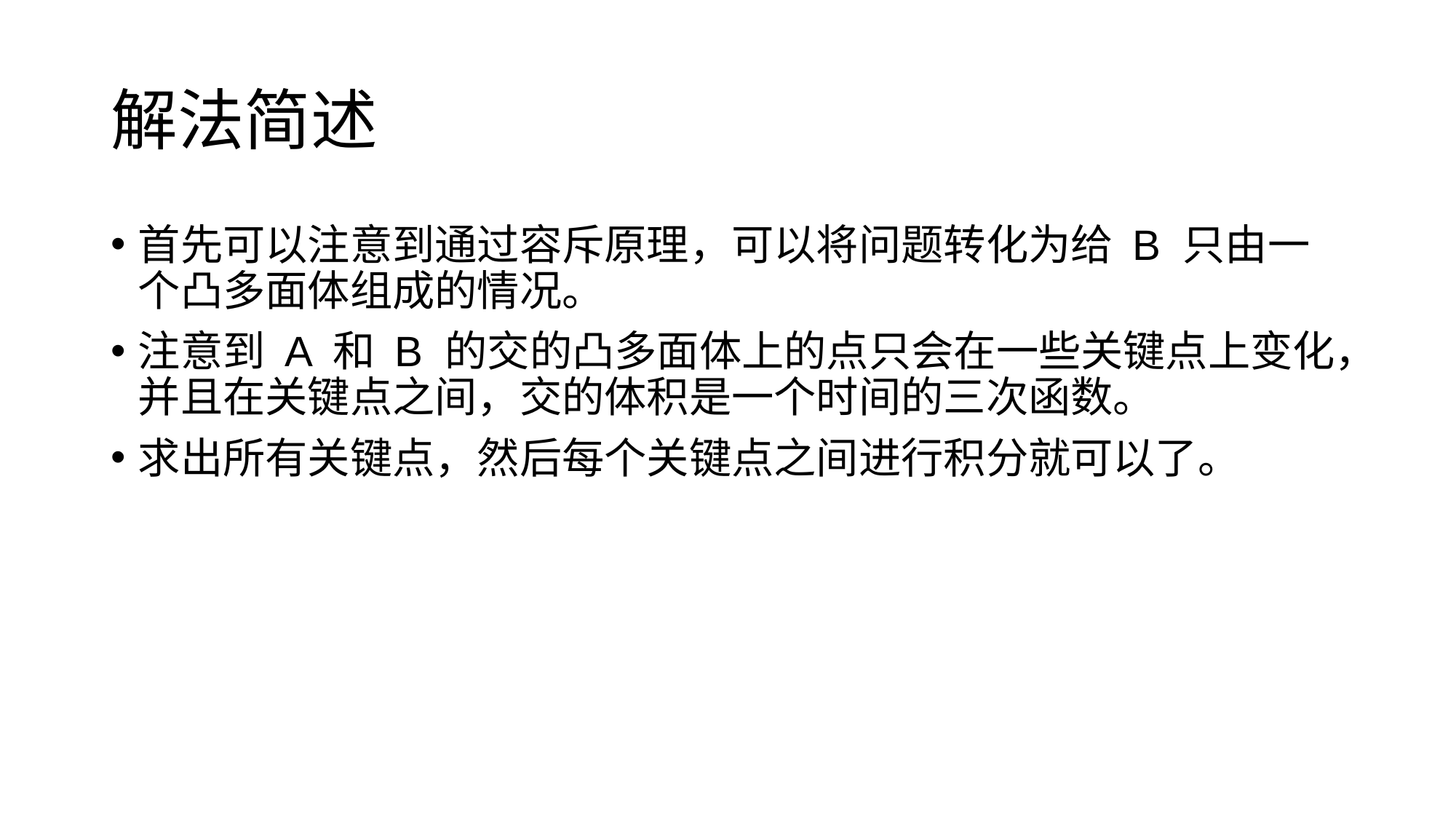

# 解法简述
首先可以注意到通过容斥原理，可以将问题转化为给 B 只由一个凸多面体组成的情况。
注意到 A 和 B 的交的凸多面体上的点只会在一些关键点上变化，并且在关键点之间，交的体积是一个时间的三次函数。
求出所有关键点，然后每个关键点之间进行积分就可以了。